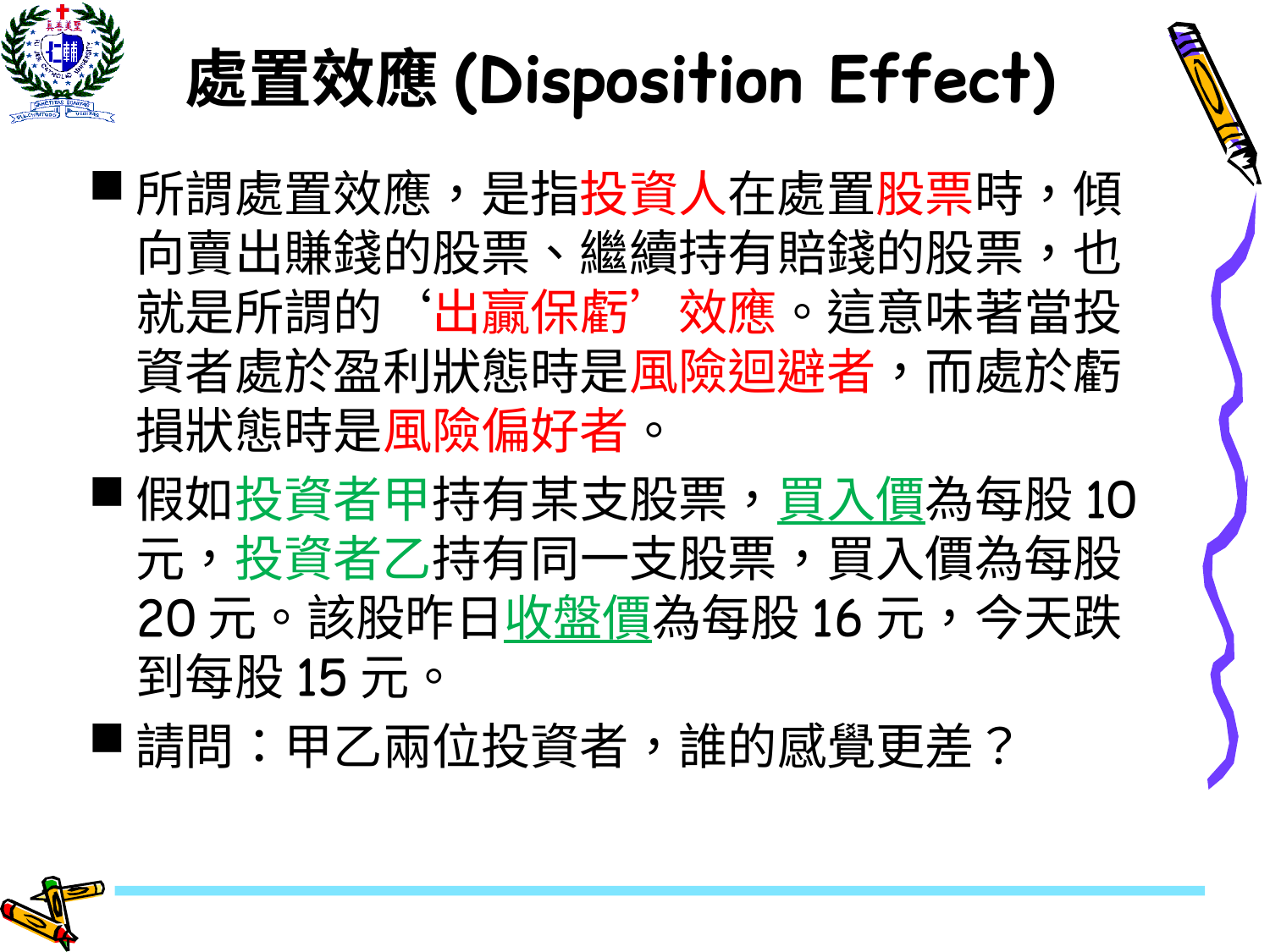

# 處置效應(Disposition Effect)
所謂處置效應，是指投資人在處置股票時，傾向賣出賺錢的股票、繼續持有賠錢的股票，也就是所謂的‘出贏保虧’效應。這意味著當投資者處於盈利狀態時是風險迴避者，而處於虧損狀態時是風險偏好者。
假如投資者甲持有某支股票，買入價為每股10元，投資者乙持有同一支股票，買入價為每股20元。該股昨日收盤價為每股16元，今天跌到每股15元。
請問：甲乙兩位投資者，誰的感覺更差？